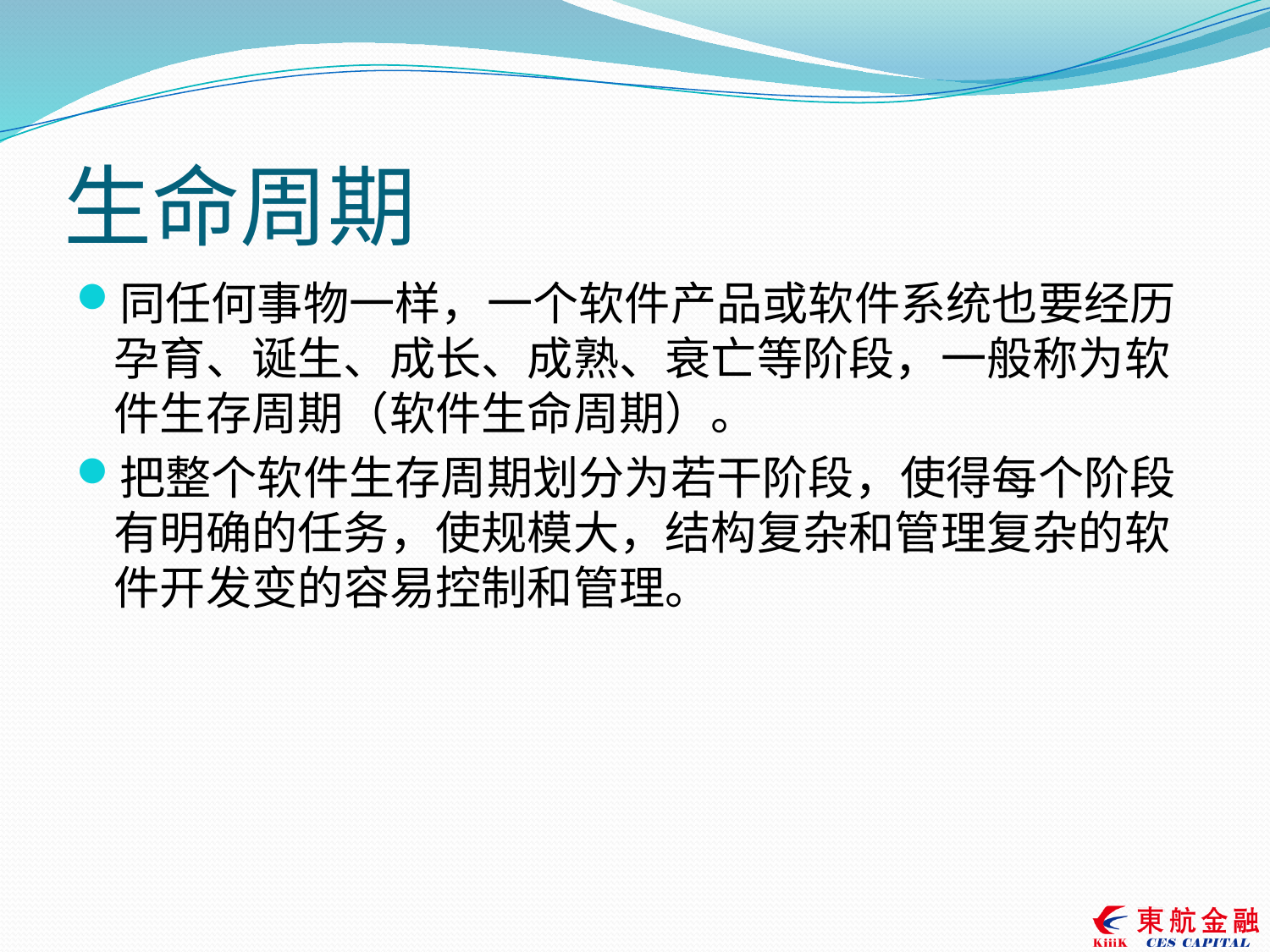

# 生命周期
同任何事物一样，一个软件产品或软件系统也要经历孕育、诞生、成长、成熟、衰亡等阶段，一般称为软件生存周期（软件生命周期）。
把整个软件生存周期划分为若干阶段，使得每个阶段有明确的任务，使规模大，结构复杂和管理复杂的软件开发变的容易控制和管理。